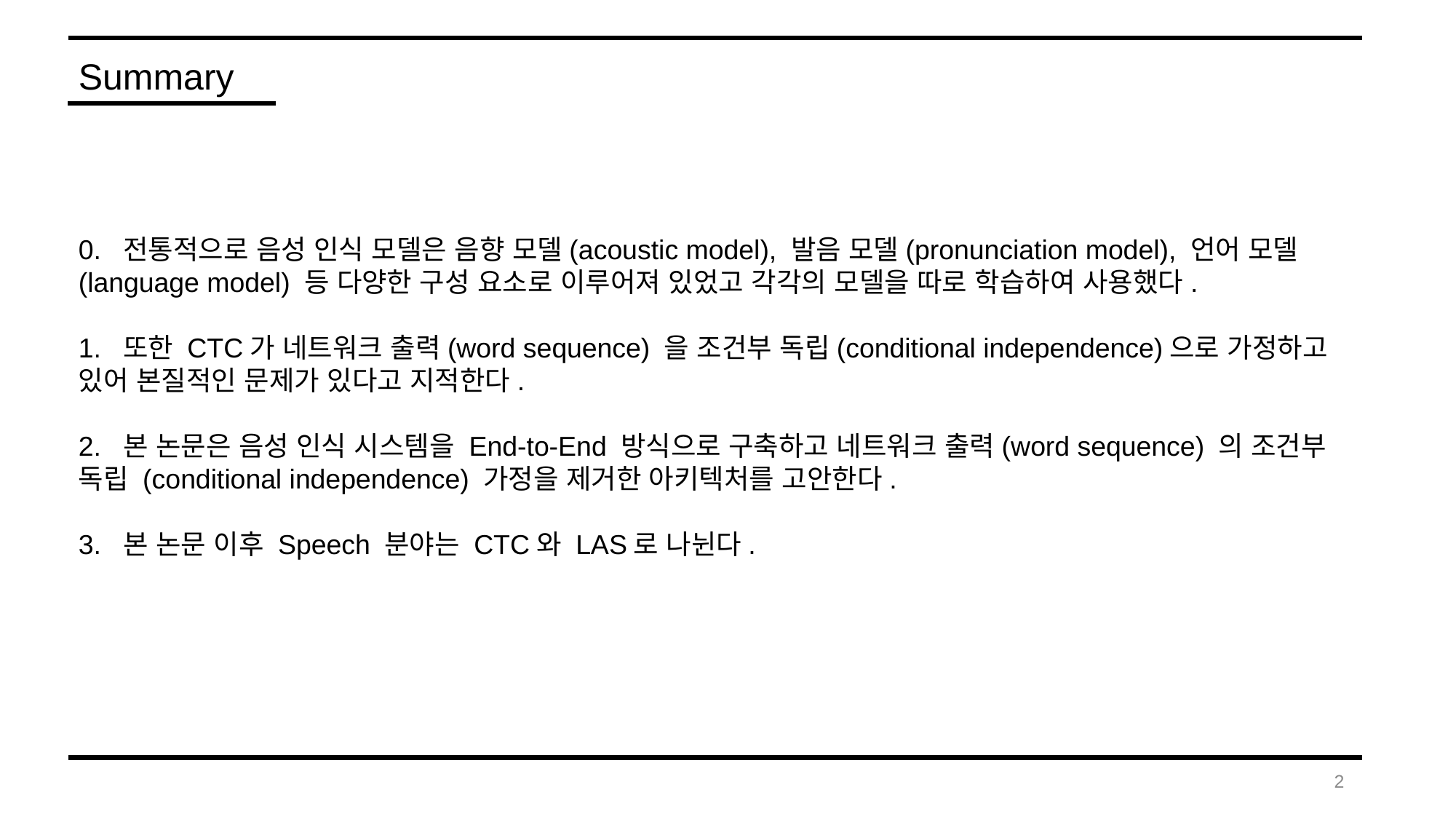

Summary

0.  전통적으로 음성 인식 모델은 음향 모델(acoustic model), 발음 모델(pronunciation model), 언어 모델(language model) 등 다양한 구성 요소로 이루어져 있었고 각각의 모델을 따로 학습하여 사용했다.

1.  또한 CTC가 네트워크 출력(word sequence) 을 조건부 독립(conditional independence)으로 가정하고 있어 본질적인 문제가 있다고 지적한다.

2.  본 논문은 음성 인식 시스템을 End-to-End 방식으로 구축하고 네트워크 출력(word sequence) 의 조건부 독립 (conditional independence) 가정을 제거한 아키텍처를 고안한다.

3.  본 논문 이후 Speech 분야는 CTC와 LAS로 나뉜다.
2